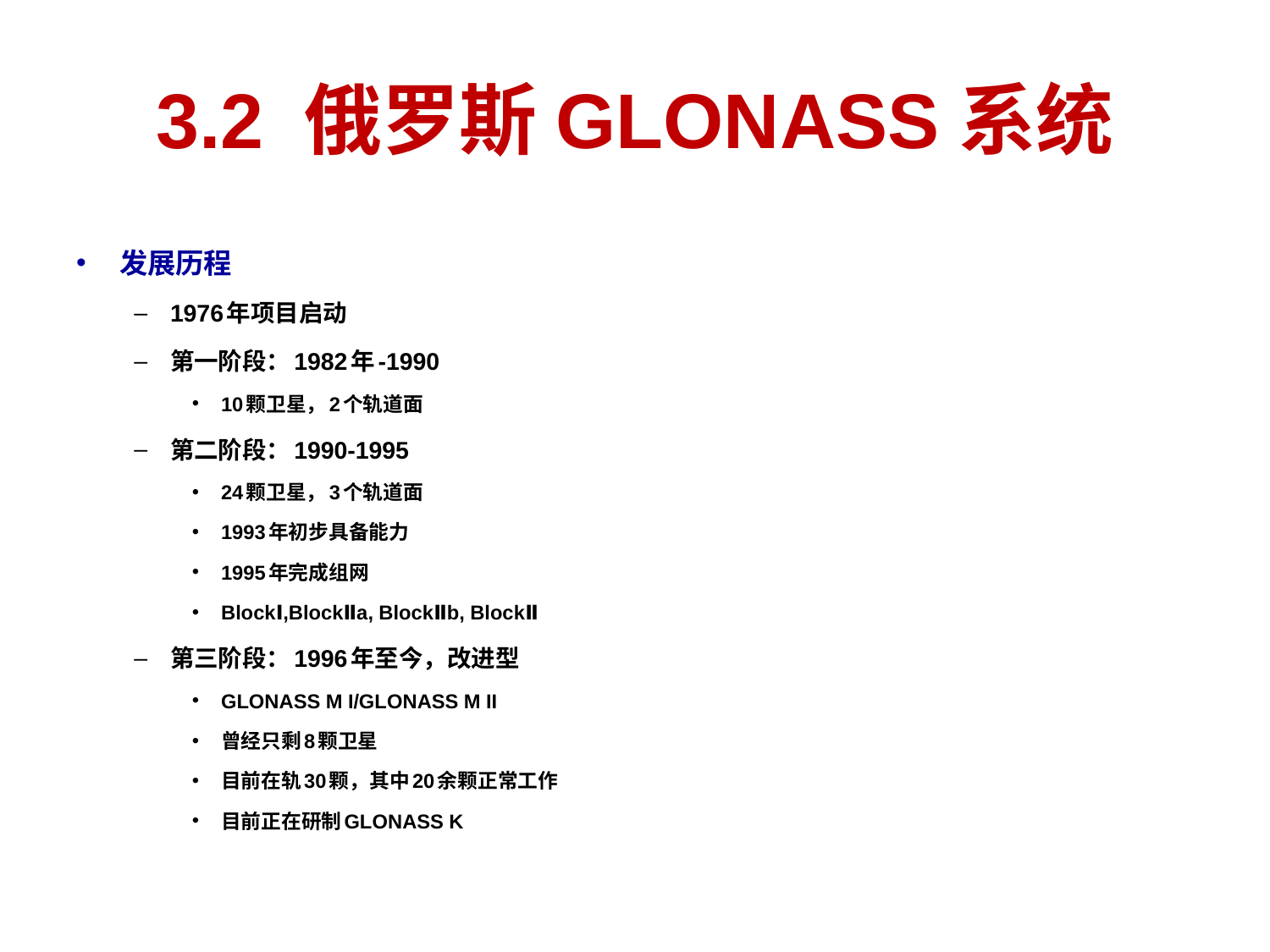

# 3.2 俄罗斯GLONASS系统
发展历程
1976年项目启动
第一阶段：1982年-1990
10颗卫星，2个轨道面
第二阶段：1990-1995
24颗卫星，3个轨道面
1993年初步具备能力
1995年完成组网
BlockⅠ,BlockⅡa, BlockⅡb, BlockⅡ
第三阶段：1996年至今，改进型
GLONASS M I/GLONASS M II
曾经只剩8颗卫星
目前在轨30颗，其中20余颗正常工作
目前正在研制GLONASS K